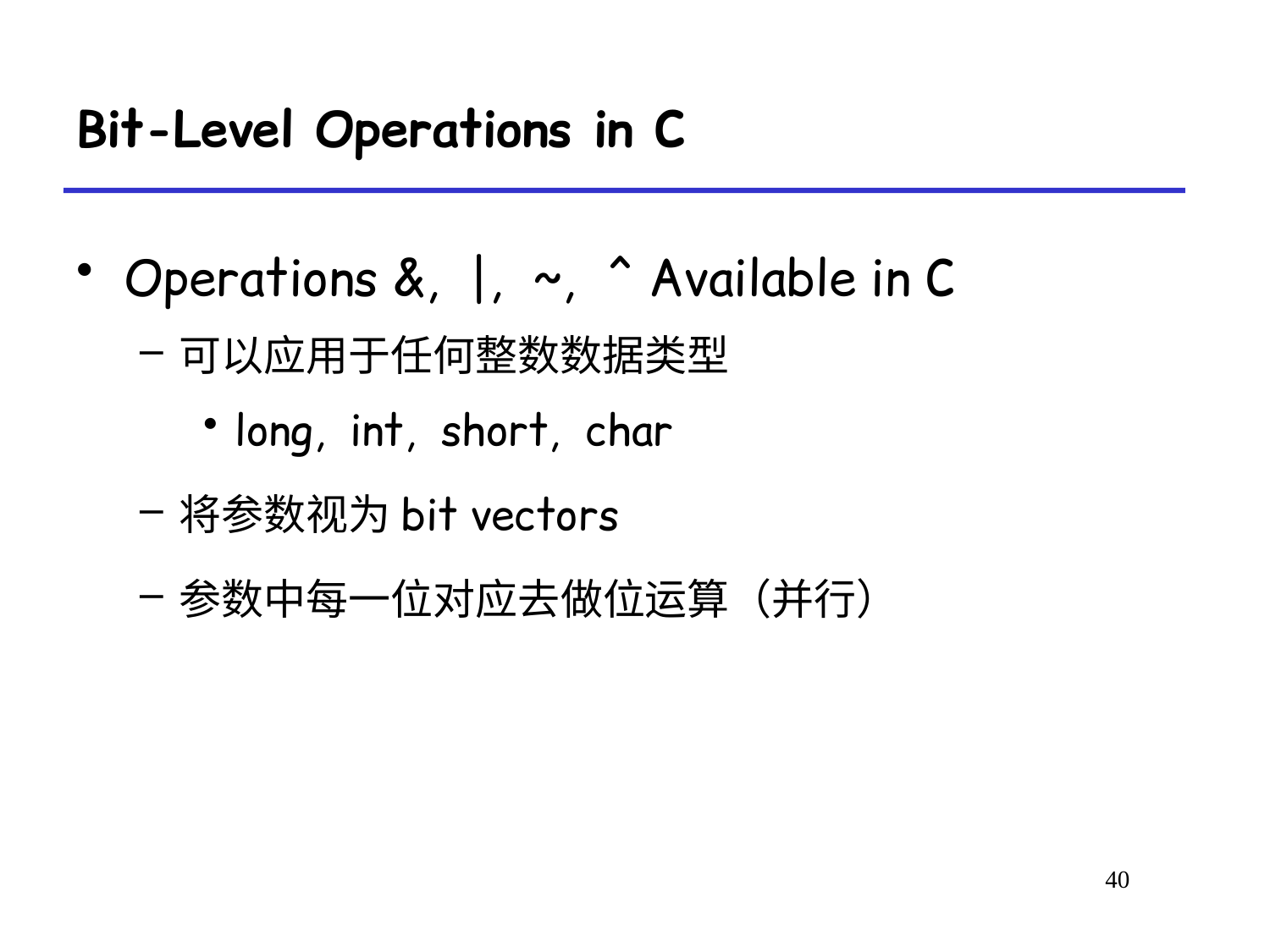

# Bit-Level Operations in C
Operations &,  |,  ~,  ^ Available in C
可以应用于任何整数数据类型
long,  int,  short,  char
将参数视为bit vectors
参数中每一位对应去做位运算（并行）
40